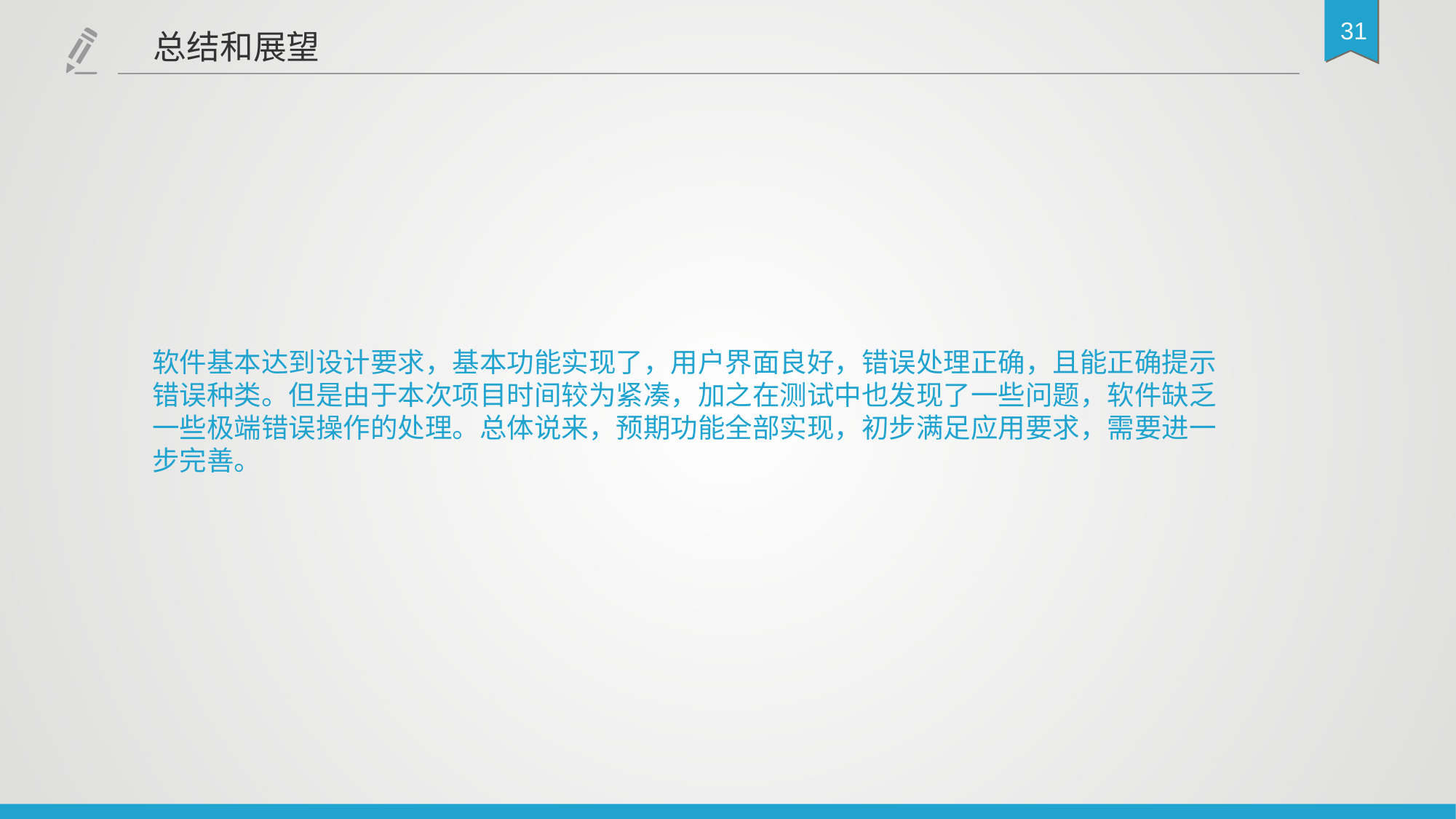

总结和展望

软件基本达到设计要求，基本功能实现了，用户界面良好，错误处理正确，且能正确提示错误种类。但是由于本次项目时间较为紧凑，加之在测试中也发现了一些问题，软件缺乏一些极端错误操作的处理。总体说来，预期功能全部实现，初步满足应用要求，需要进一步完善。